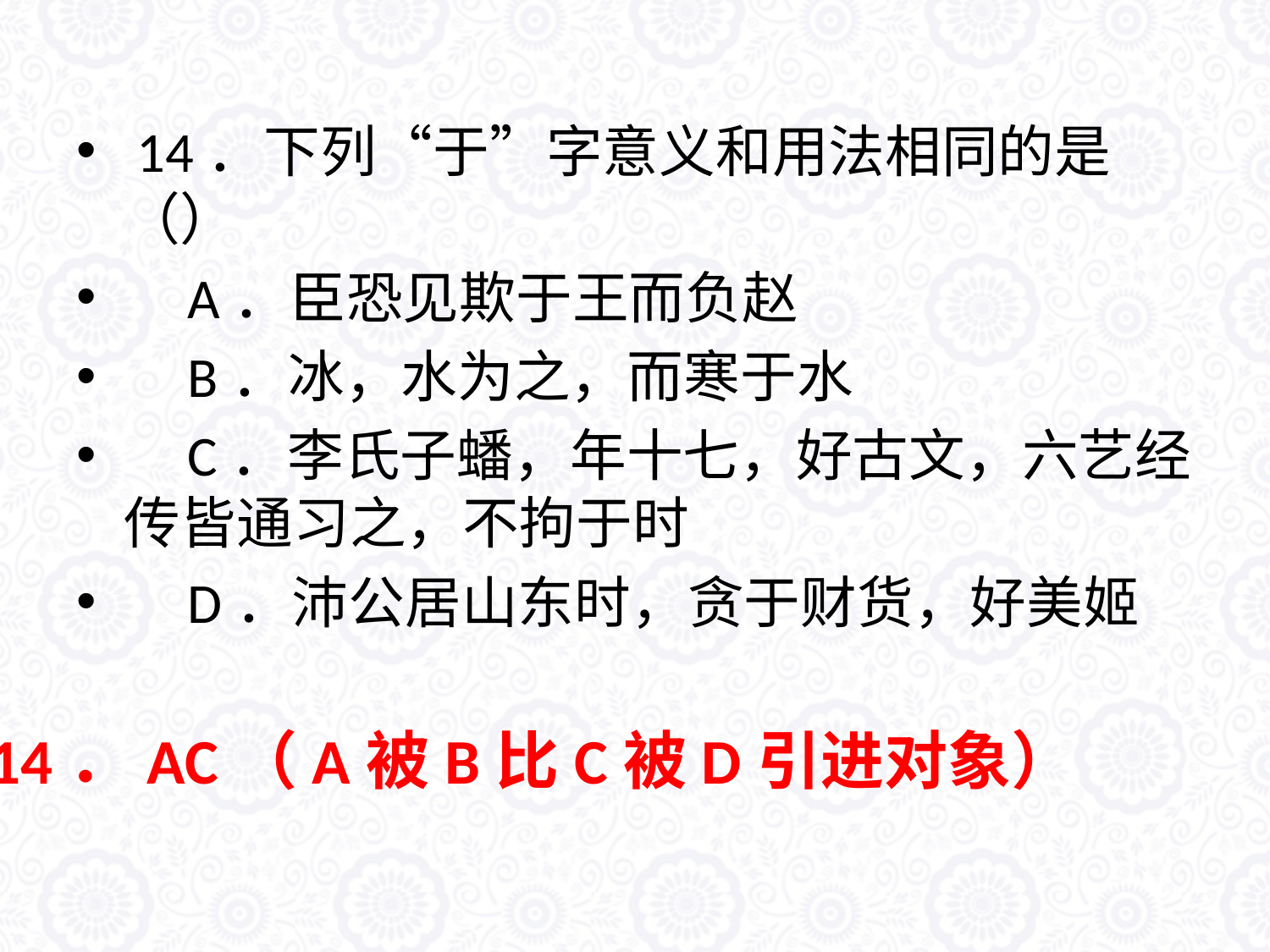

#
 14．下列“于”字意义和用法相同的是（）
     A．臣恐见欺于王而负赵
     B．冰，水为之，而寒于水
     C．李氏子蟠，年十七，好古文，六艺经传皆通习之，不拘于时
     D．沛公居山东时，贪于财货，好美姬

 14．AC（A被B比C被D引进对象）